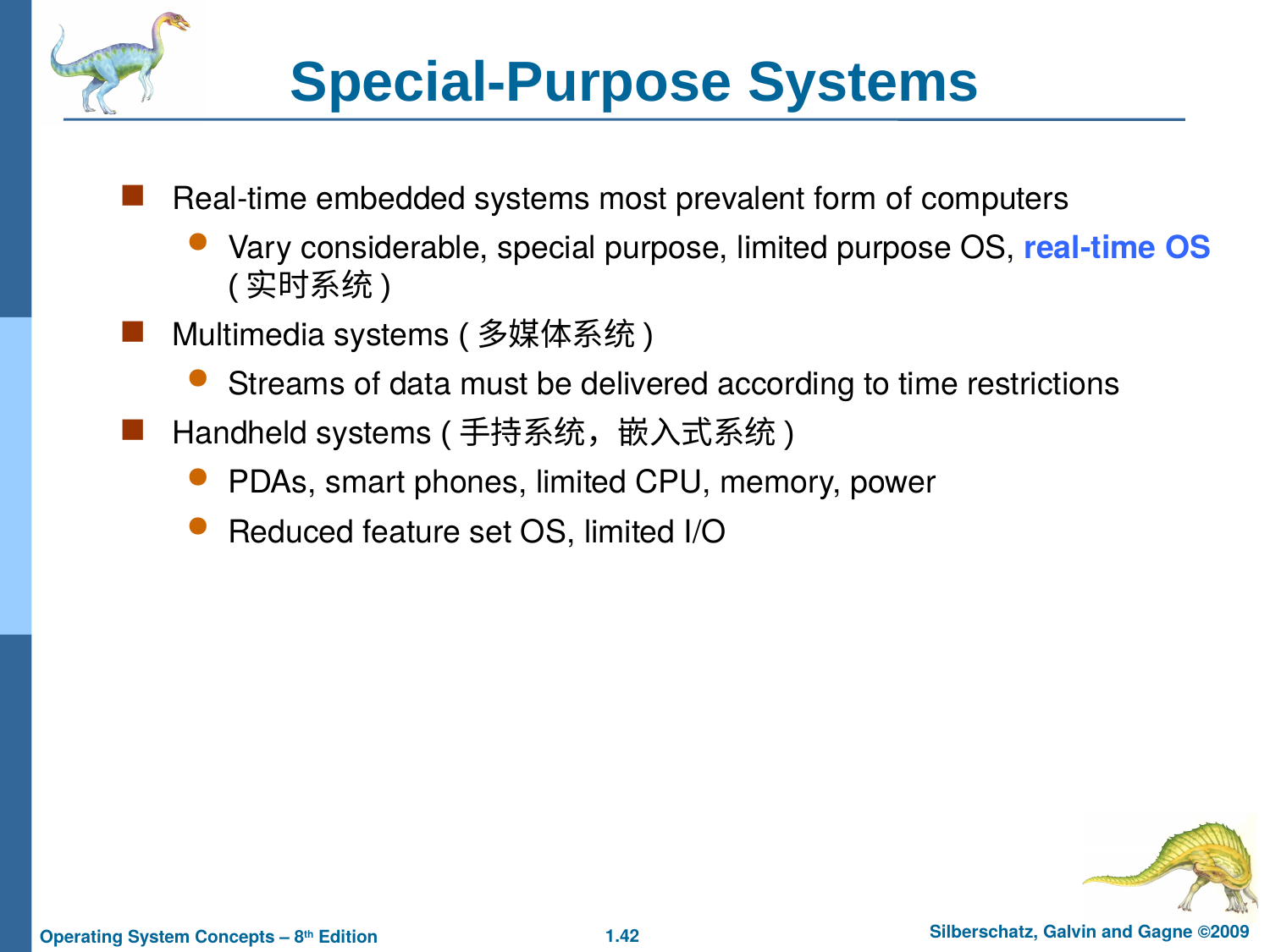

Special-Purpose Systems
Real-time embedded systems most prevalent form of computers
Vary considerable, special purpose, limited purpose OS, real-time OS (实时系统)
Multimedia systems (多媒体系统)
Streams of data must be delivered according to time restrictions
Handheld systems (手持系统，嵌入式系统)
PDAs, smart phones, limited CPU, memory, power
Reduced feature set OS, limited I/O